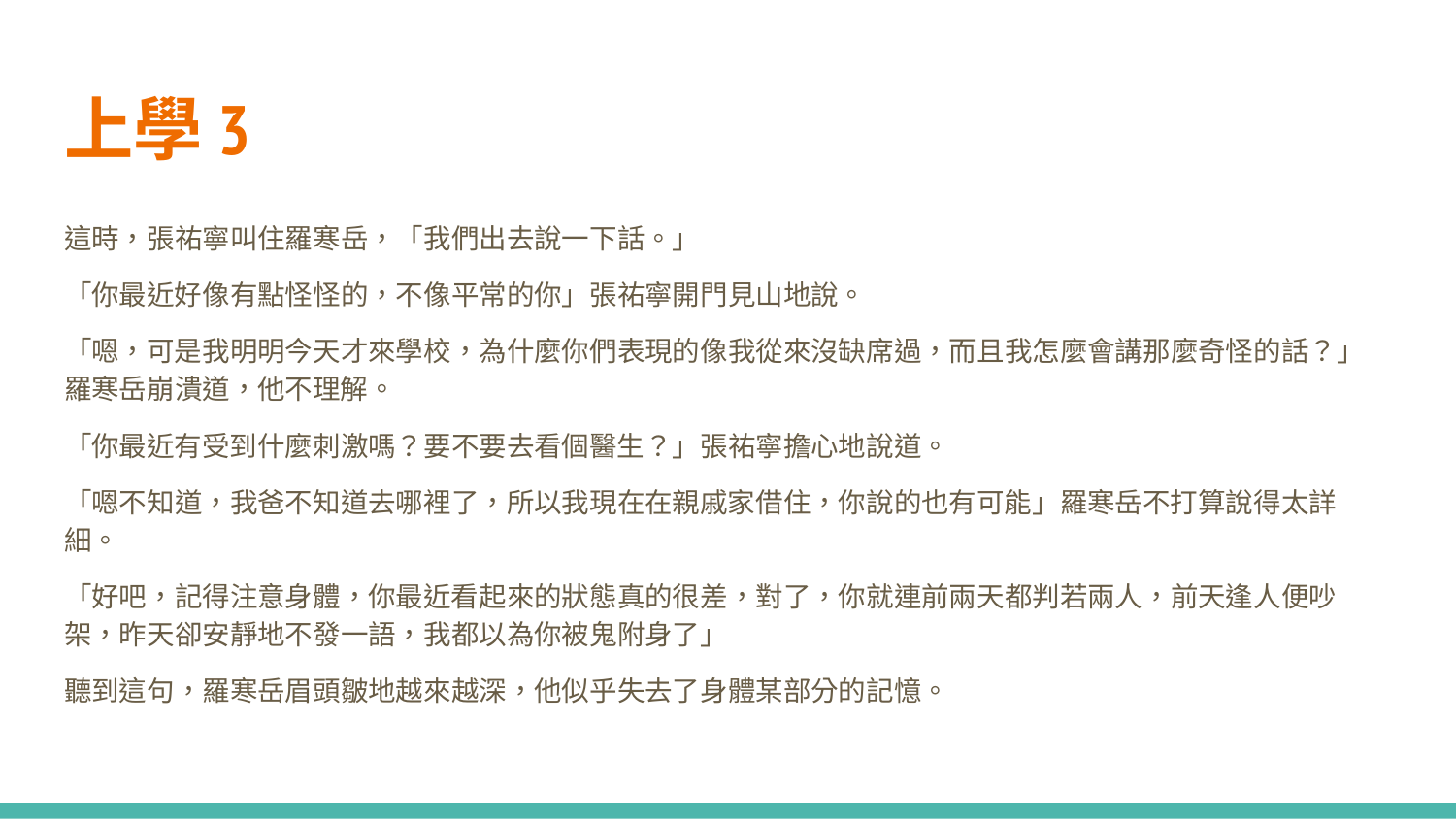

# 上學3
這時，張祐寧叫住羅寒岳，「我們出去說一下話。」
「你最近好像有點怪怪的，不像平常的你」張祐寧開門見山地說。
「嗯，可是我明明今天才來學校，為什麼你們表現的像我從來沒缺席過，而且我怎麼會講那麼奇怪的話？」羅寒岳崩潰道，他不理解。
「你最近有受到什麼刺激嗎？要不要去看個醫生？」張祐寧擔心地說道。
「嗯不知道，我爸不知道去哪裡了，所以我現在在親戚家借住，你說的也有可能」羅寒岳不打算說得太詳細。
「好吧，記得注意身體，你最近看起來的狀態真的很差，對了，你就連前兩天都判若兩人，前天逢人便吵架，昨天卻安靜地不發一語，我都以為你被鬼附身了」
聽到這句，羅寒岳眉頭皺地越來越深，他似乎失去了身體某部分的記憶。